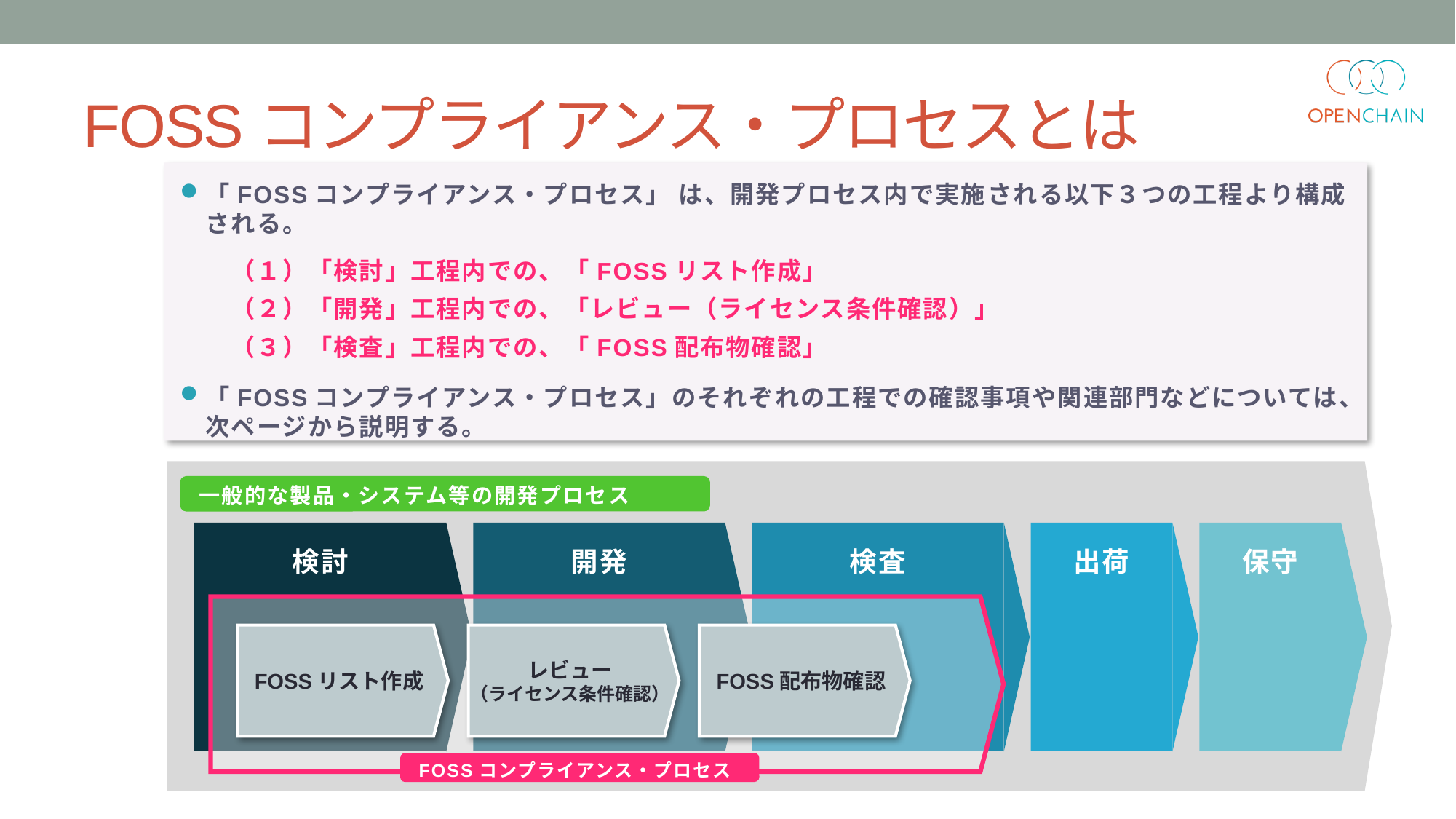

# FOSSコンプライアンス・プロセスとは

「FOSSコンプライアンス・プロセス」 は、開発プロセス内で実施される以下３つの工程より構成される。
　　（１）「検討」工程内での、「FOSSリスト作成」
　　（２）「開発」工程内での、「レビュー（ライセンス条件確認）」
　　（３）「検査」工程内での、「FOSS配布物確認」
「FOSSコンプライアンス・プロセス」のそれぞれの工程での確認事項や関連部門などについては、次ページから説明する。

一般的な製品・システム等の開発プロセス
検討

開発

検査

出荷

保守

FOSSリスト作成
レビュー
（ライセンス条件確認）
FOSS配布物確認
FOSSコンプライアンス・プロセス